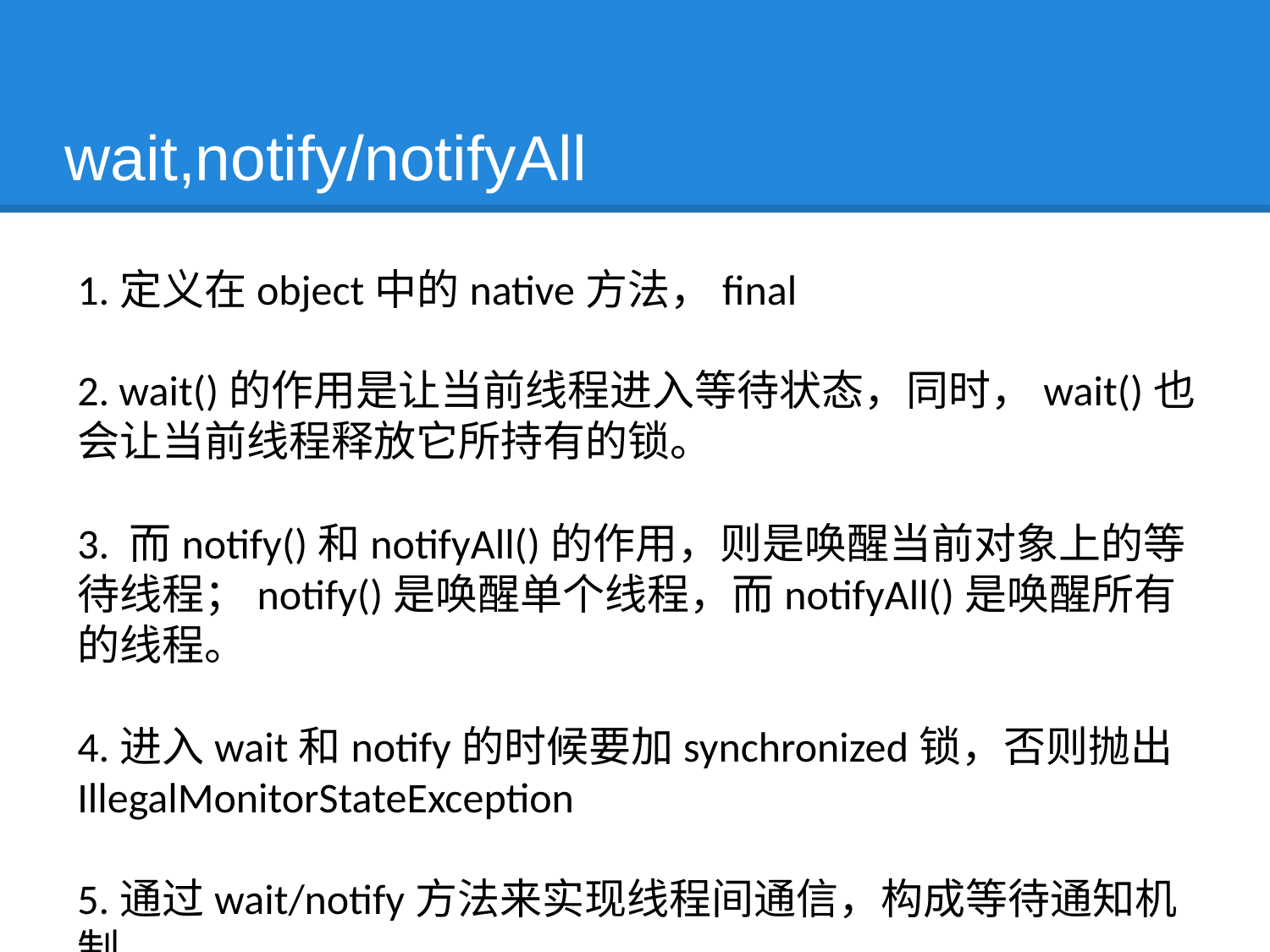

wait,notify/notifyAll
1.定义在object中的native方法，final

2. wait()的作用是让当前线程进入等待状态，同时，wait()也会让当前线程释放它所持有的锁。

3. 而notify()和notifyAll()的作用，则是唤醒当前对象上的等待线程；notify()是唤醒单个线程，而notifyAll()是唤醒所有的线程。

4.进入wait和notify的时候要加synchronized锁，否则抛出IllegalMonitorStateException

5.通过wait/notify方法来实现线程间通信，构成等待通知机制